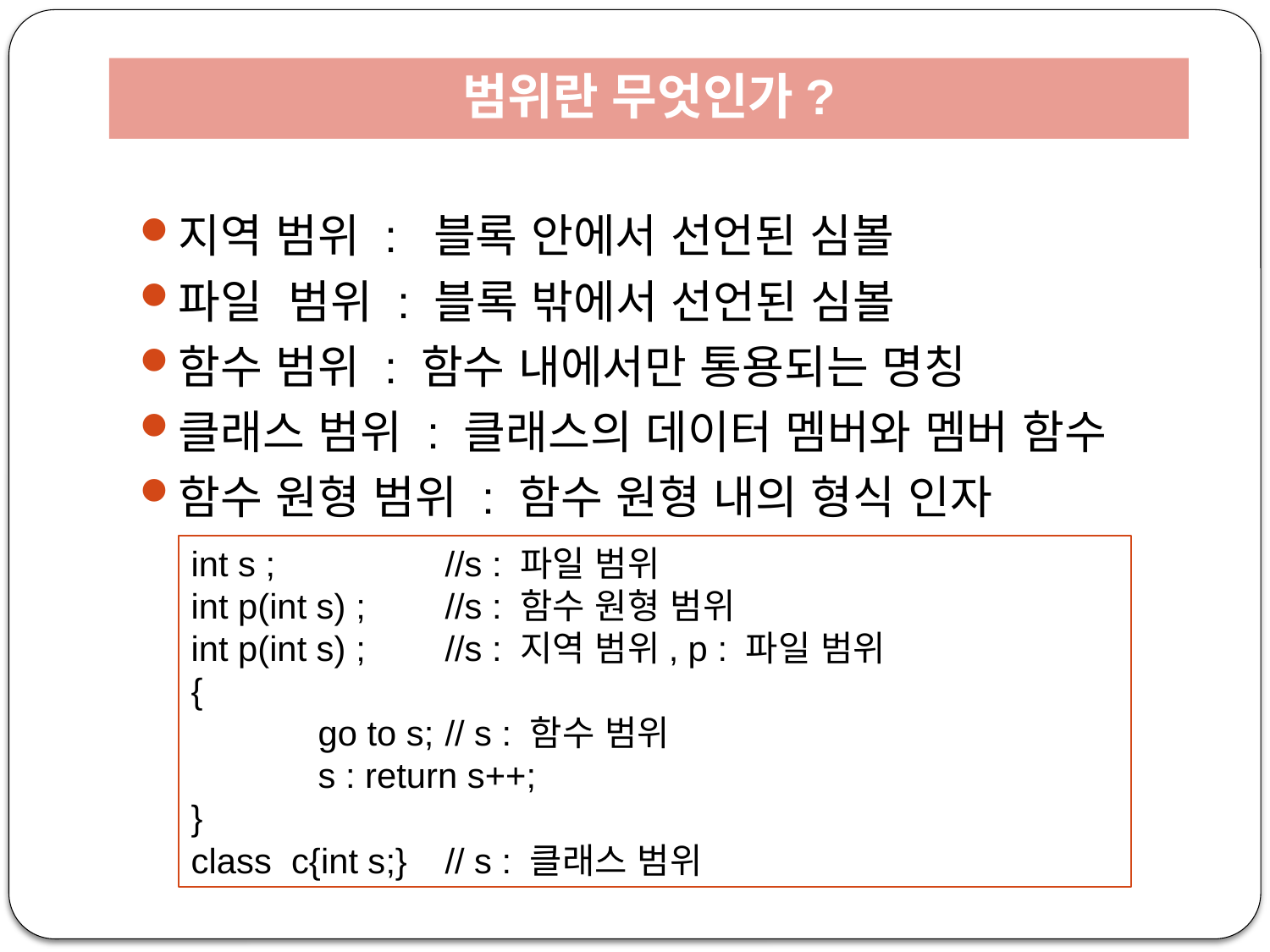

# 범위란 무엇인가?
지역 범위 :  블록 안에서 선언된 심볼
파일  범위 : 블록 밖에서 선언된 심볼
함수 범위 : 함수 내에서만 통용되는 명칭
클래스 범위 : 클래스의 데이터 멤버와 멤버 함수
함수 원형 범위 : 함수 원형 내의 형식 인자
int s ; 		//s : 파일 범위
int p(int s) ; 	//s : 함수 원형 범위
int p(int s) ; 	//s : 지역 범위, p : 파일 범위
{
	go to s; 	// s : 함수 범위
	s : return s++;
}
class  c{int s;} 	// s : 클래스 범위